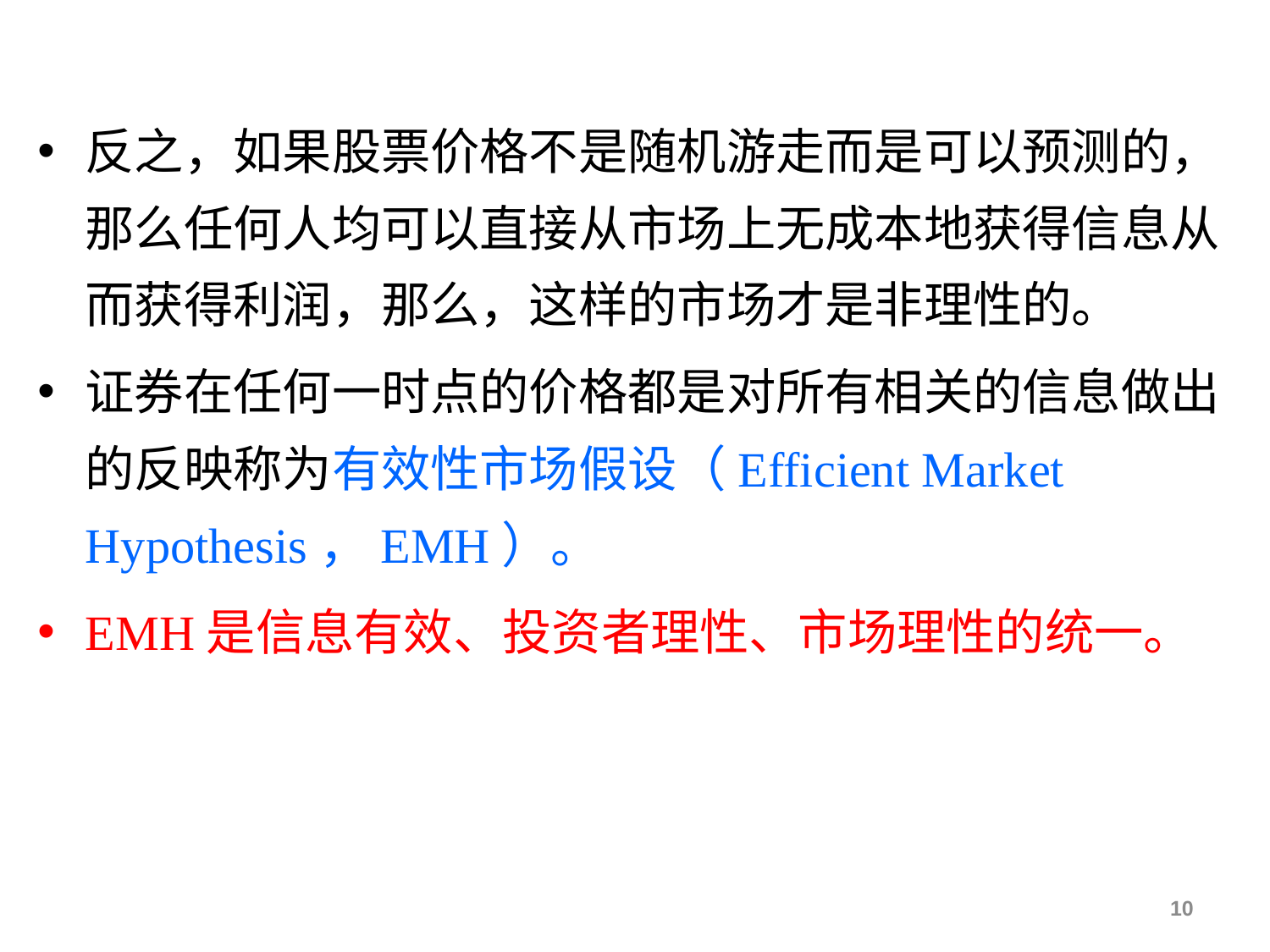

反之，如果股票价格不是随机游走而是可以预测的，那么任何人均可以直接从市场上无成本地获得信息从而获得利润，那么，这样的市场才是非理性的。
证券在任何一时点的价格都是对所有相关的信息做出的反映称为有效性市场假设（Efficient Market Hypothesis，EMH）。
EMH是信息有效、投资者理性、市场理性的统一。
10